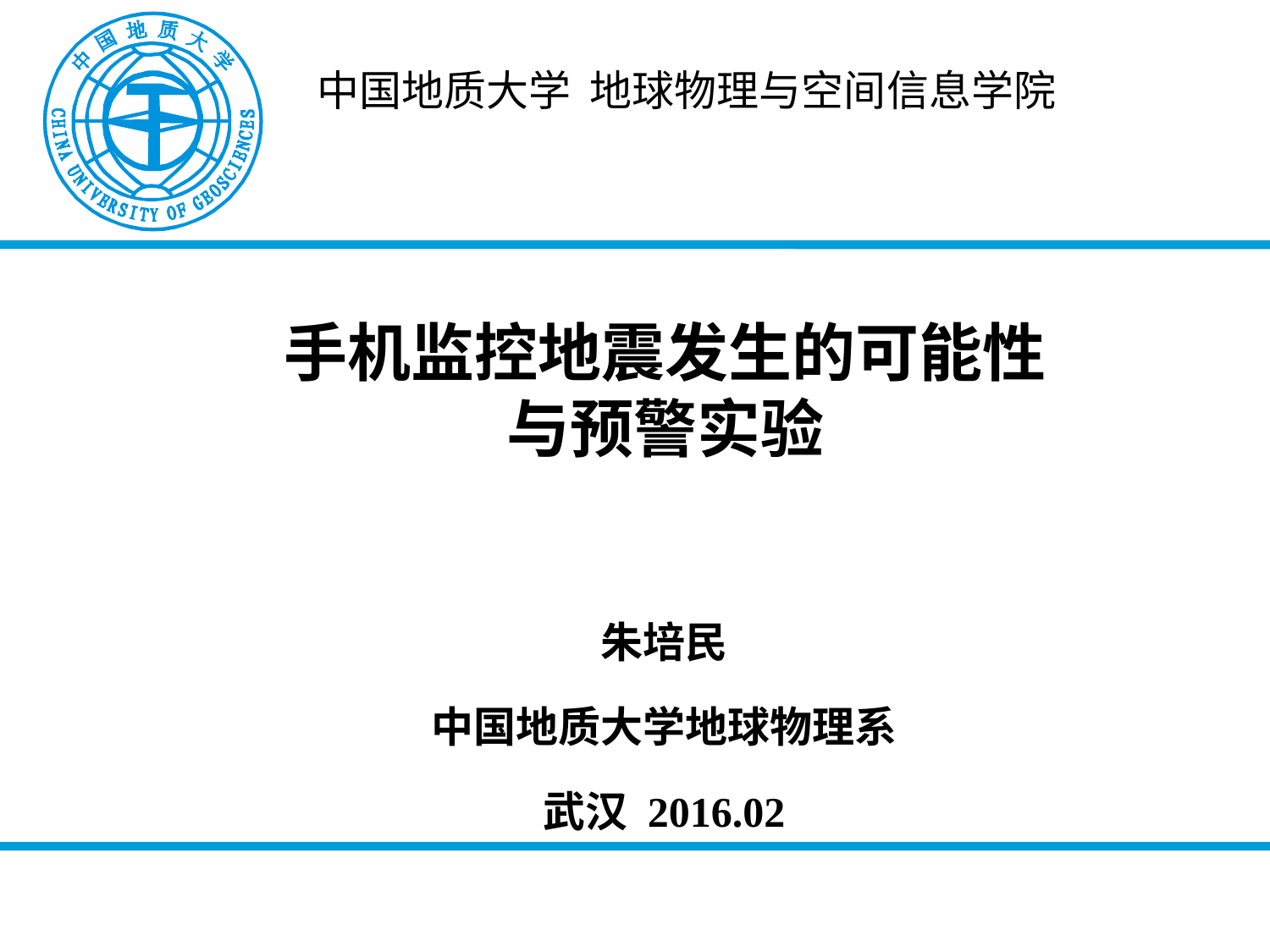

# 手机监控地震发生的可能性 与预警实验

朱培民
中国地质大学地球物理系
武汉 2016.02